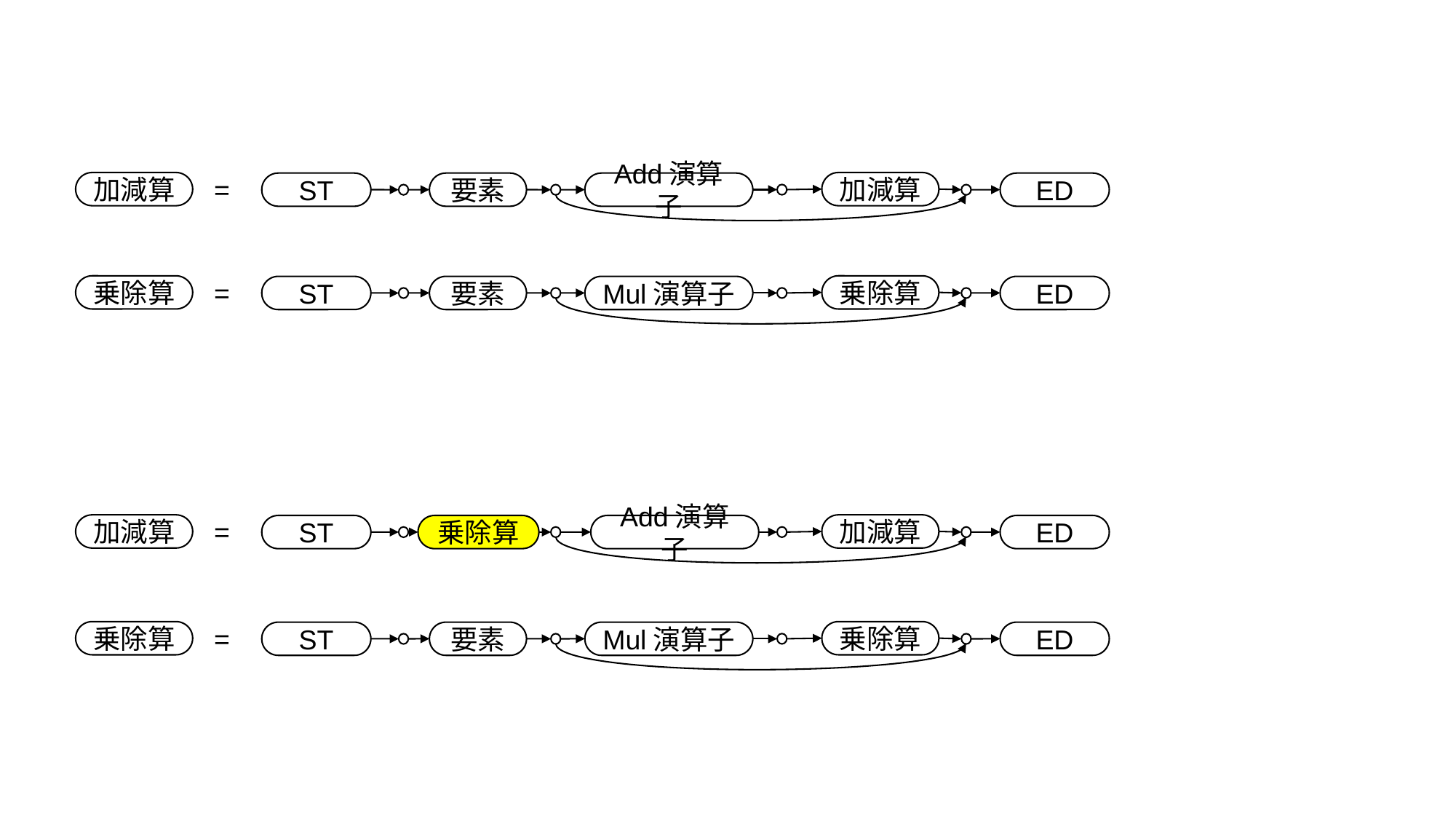

=
加減算
加減算
ST
要素
Add演算子
ED

=
乗除算
乗除算
ST
要素
Mul演算子
ED

=
加減算
加減算
ST
乗除算
Add演算子
ED

=
乗除算
乗除算
ST
要素
Mul演算子
ED